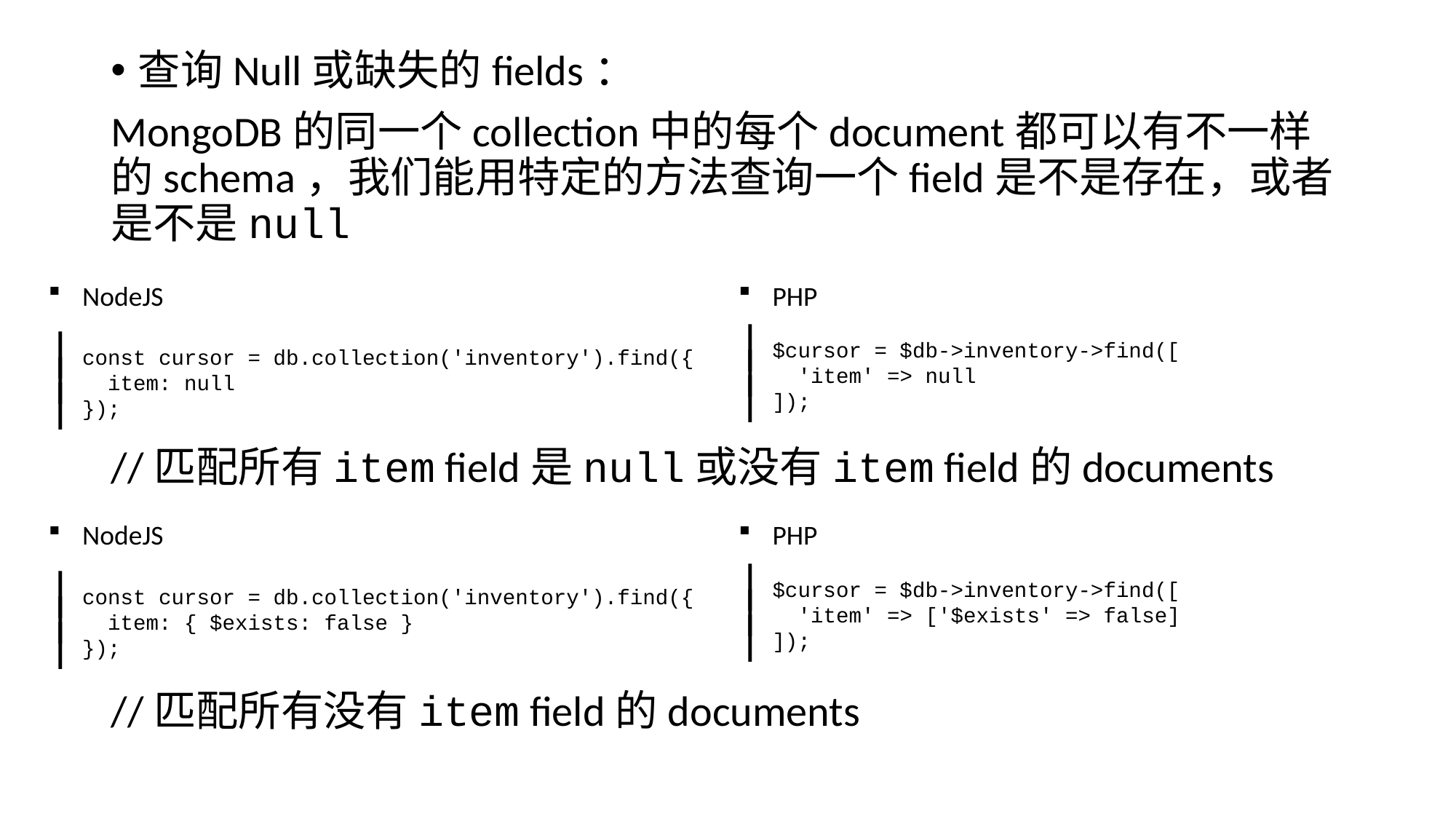

查询Null或缺失的fields：
MongoDB的同一个collection中的每个document都可以有不一样的schema，我们能用特定的方法查询一个field是不是存在，或者是不是null

//匹配所有item field是null或没有item field的documents

//匹配所有没有item field的documents

NodeJS

const cursor = db.collection('inventory').find({
  item: null
});
PHP

$cursor = $db->inventory->find([
  'item' => null
]);
NodeJS

const cursor = db.collection('inventory').find({
  item: { $exists: false }
});
PHP

$cursor = $db->inventory->find([
  'item' => ['$exists' => false]
]);